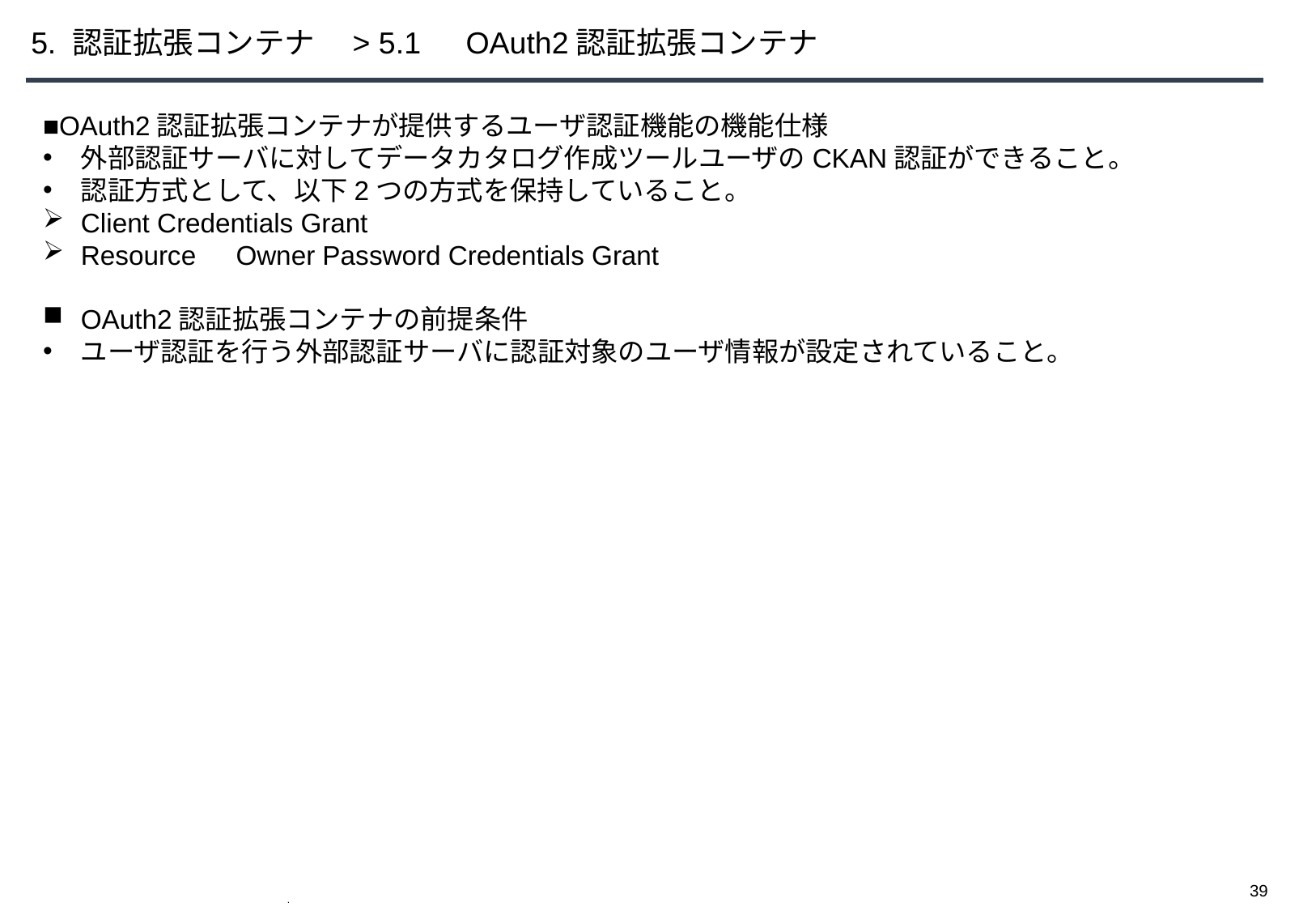

# 5. 認証拡張コンテナ　> 5.1　OAuth2認証拡張コンテナ
■OAuth2認証拡張コンテナが提供するユーザ認証機能の機能仕様
外部認証サーバに対してデータカタログ作成ツールユーザのCKAN認証ができること。
認証方式として、以下2つの方式を保持していること。
Client Credentials Grant
Resource　Owner Password Credentials Grant

OAuth2認証拡張コンテナの前提条件
ユーザ認証を行う外部認証サーバに認証対象のユーザ情報が設定されていること。